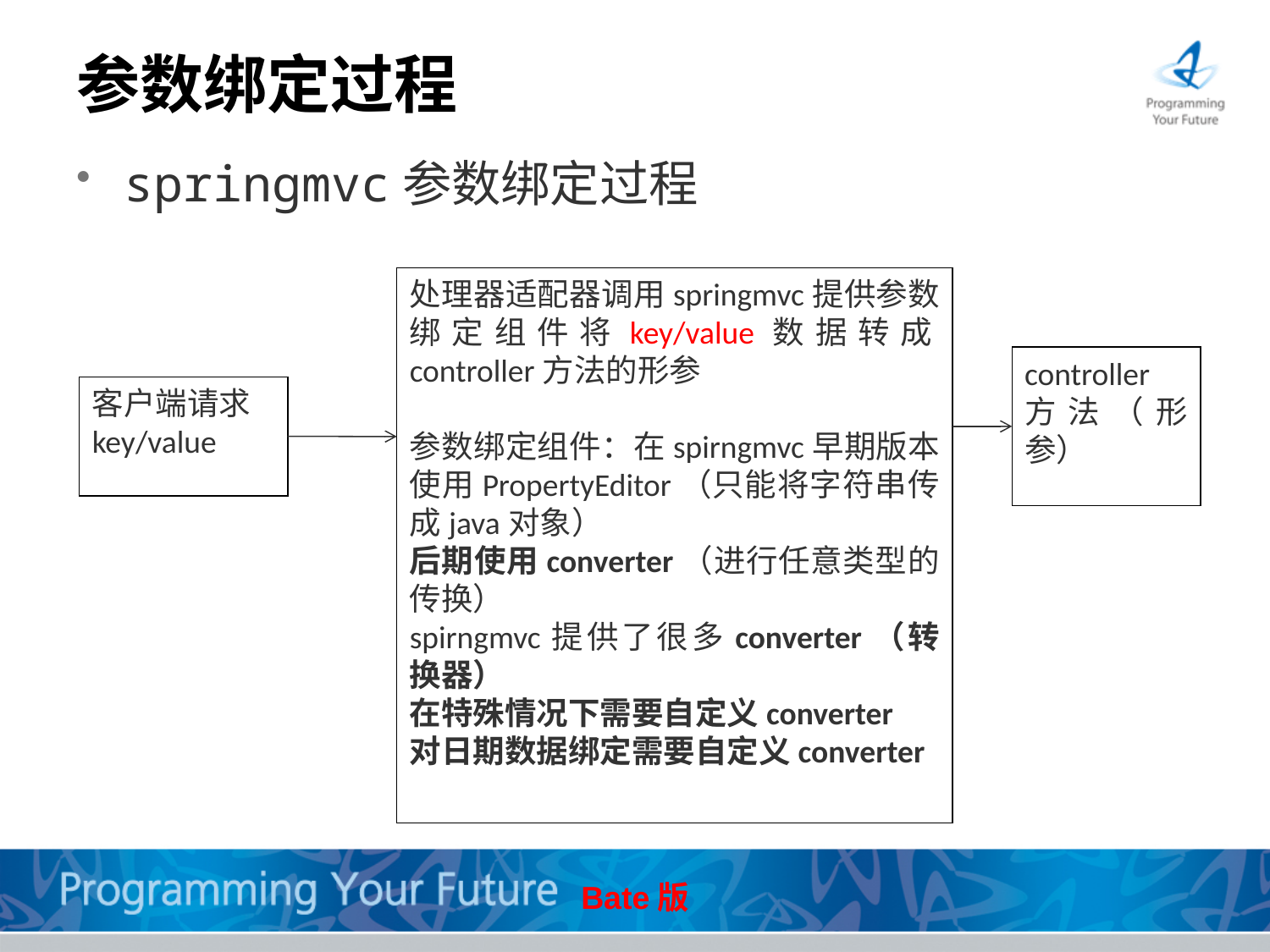

# 参数绑定过程
springmvc参数绑定过程
处理器适配器调用springmvc提供参数绑定组件将key/value数据转成controller方法的形参

参数绑定组件：在spirngmvc早期版本使用PropertyEditor（只能将字符串传成java对象）
后期使用converter（进行任意类型的传换）
spirngmvc提供了很多converter（转换器）
在特殊情况下需要自定义converter
对日期数据绑定需要自定义converter
controller方法（形参）
客户端请求
key/value